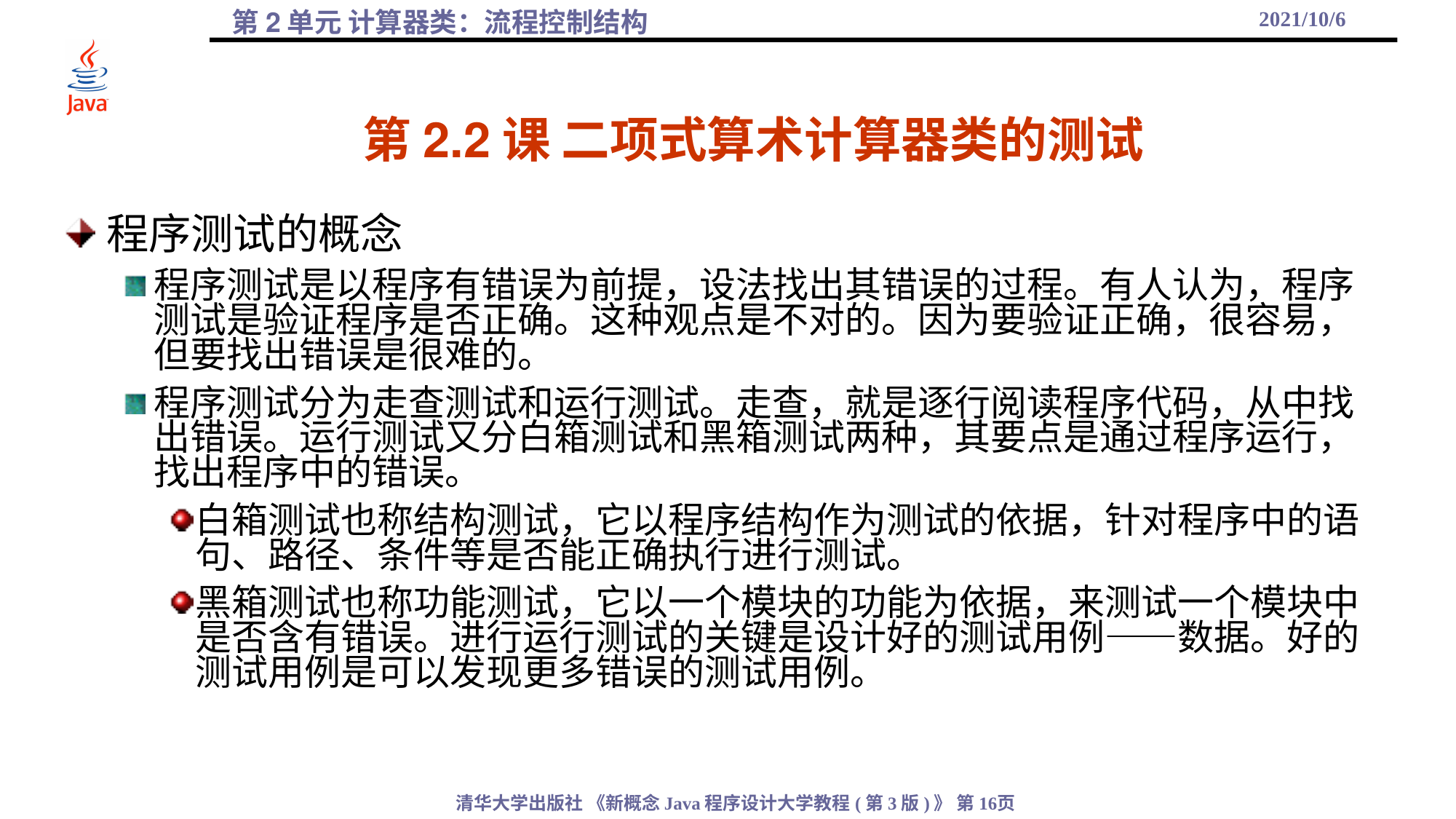

2021/10/6
# 第2.2课 二项式算术计算器类的测试
程序测试的概念
程序测试是以程序有错误为前提，设法找出其错误的过程。有人认为，程序测试是验证程序是否正确。这种观点是不对的。因为要验证正确，很容易，但要找出错误是很难的。
程序测试分为走查测试和运行测试。走查，就是逐行阅读程序代码，从中找出错误。运行测试又分白箱测试和黑箱测试两种，其要点是通过程序运行，找出程序中的错误。
白箱测试也称结构测试，它以程序结构作为测试的依据，针对程序中的语句、路径、条件等是否能正确执行进行测试。
黑箱测试也称功能测试，它以一个模块的功能为依据，来测试一个模块中是否含有错误。进行运行测试的关键是设计好的测试用例——数据。好的测试用例是可以发现更多错误的测试用例。